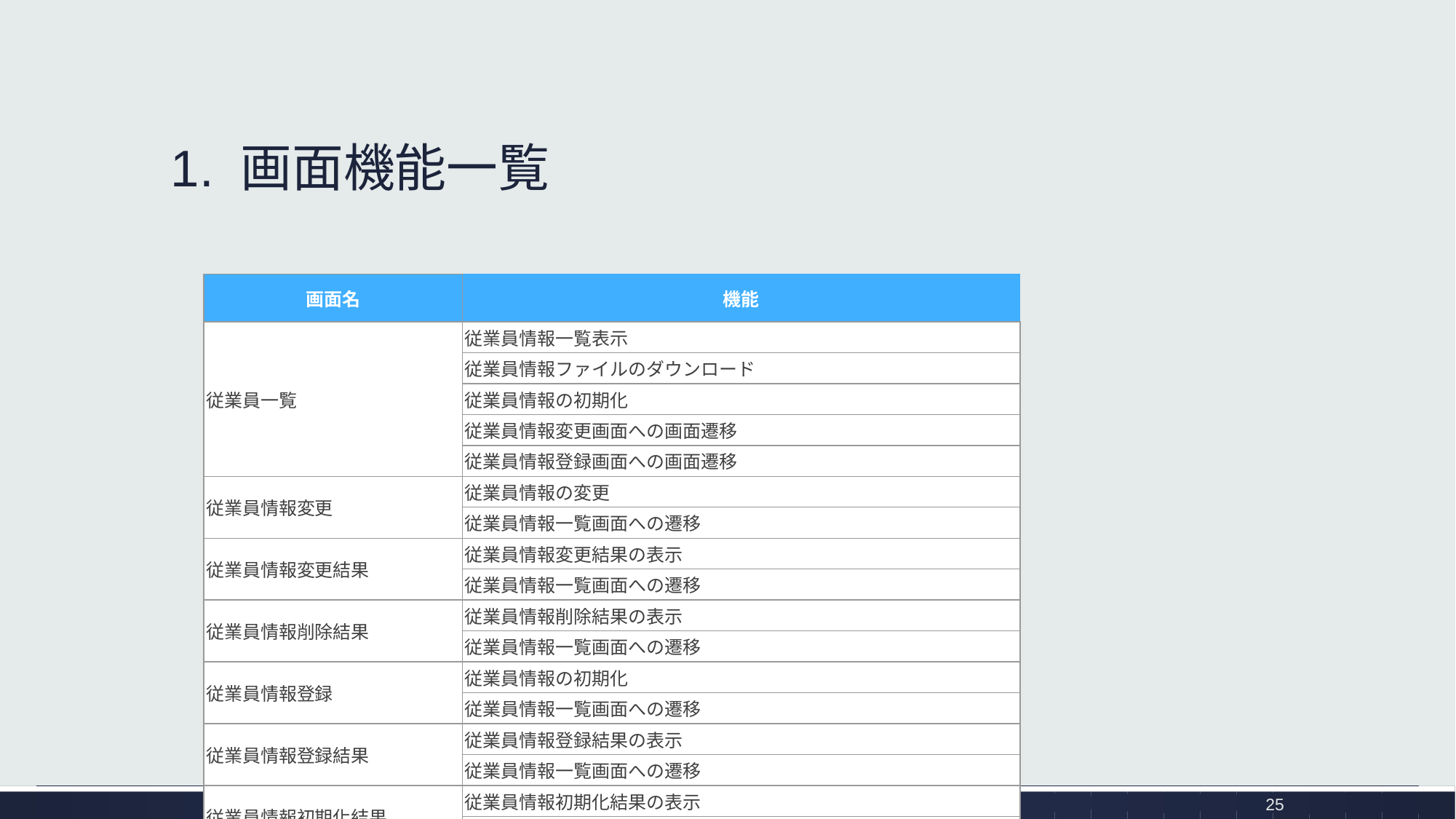

# 1. 画面機能一覧

| 画面名 | 機能 |
| --- | --- |
| 従業員一覧 | 従業員情報一覧表示 |
|  | 従業員情報ファイルのダウンロード |
|  | 従業員情報の初期化 |
|  | 従業員情報変更画面への画面遷移 |
|  | 従業員情報登録画面への画面遷移 |
| 従業員情報変更 | 従業員情報の変更 |
|  | 従業員情報一覧画面への遷移 |
| 従業員情報変更結果 | 従業員情報変更結果の表示 |
|  | 従業員情報一覧画面への遷移 |
| 従業員情報削除結果 | 従業員情報削除結果の表示 |
|  | 従業員情報一覧画面への遷移 |
| 従業員情報登録 | 従業員情報の初期化 |
|  | 従業員情報一覧画面への遷移 |
| 従業員情報登録結果 | 従業員情報登録結果の表示 |
|  | 従業員情報一覧画面への遷移 |
| 従業員情報初期化結果 | 従業員情報初期化結果の表示 |
|  | 従業員情報一覧画面への遷移 |
25